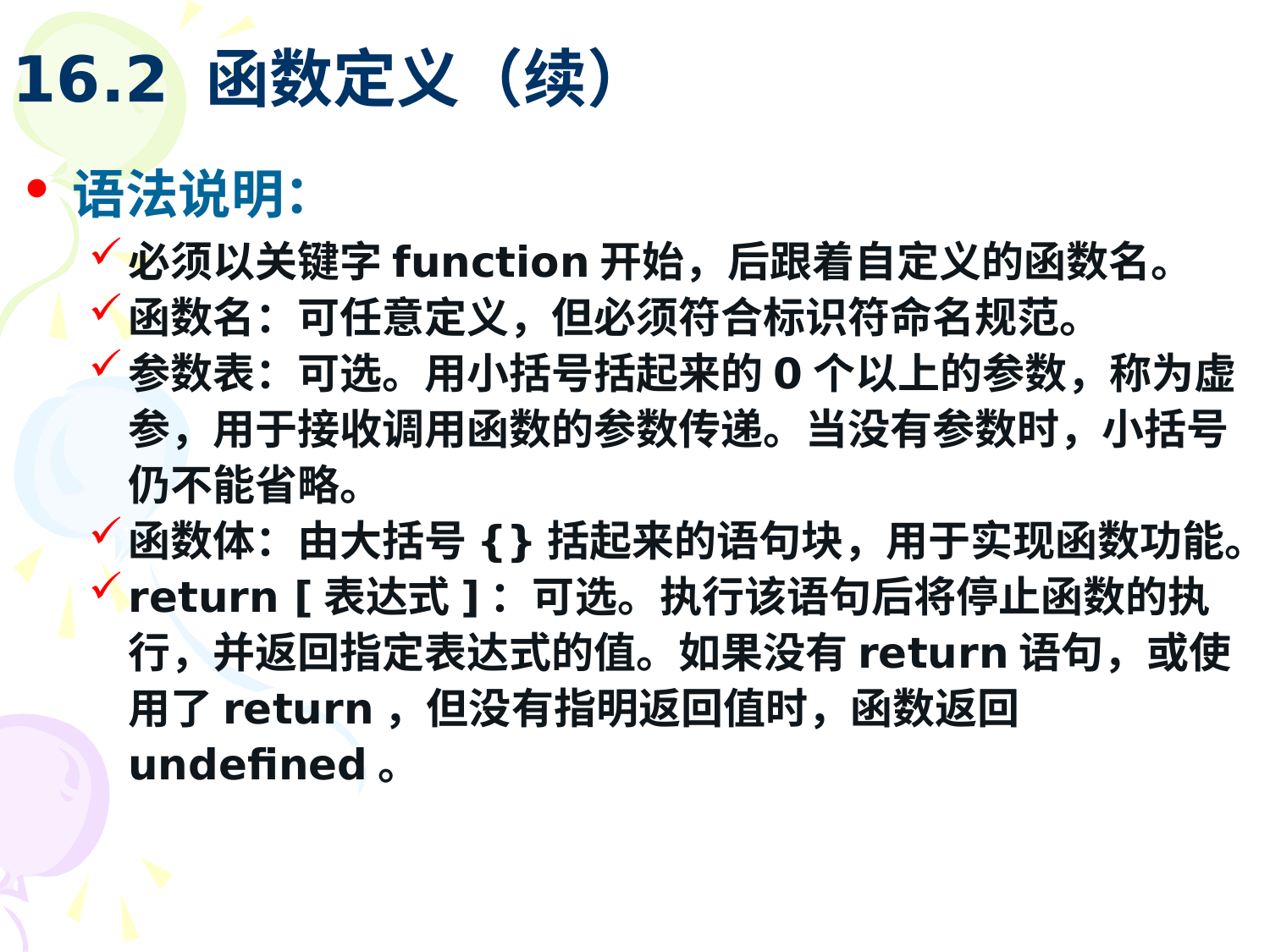

# 16.2 函数定义（续）
语法说明：
必须以关键字function开始，后跟着自定义的函数名。
函数名：可任意定义，但必须符合标识符命名规范。
参数表：可选。用小括号括起来的0个以上的参数，称为虚参，用于接收调用函数的参数传递。当没有参数时，小括号仍不能省略。
函数体：由大括号{}括起来的语句块，用于实现函数功能。
return [表达式]：可选。执行该语句后将停止函数的执行，并返回指定表达式的值。如果没有return语句，或使用了return，但没有指明返回值时，函数返回undefined。